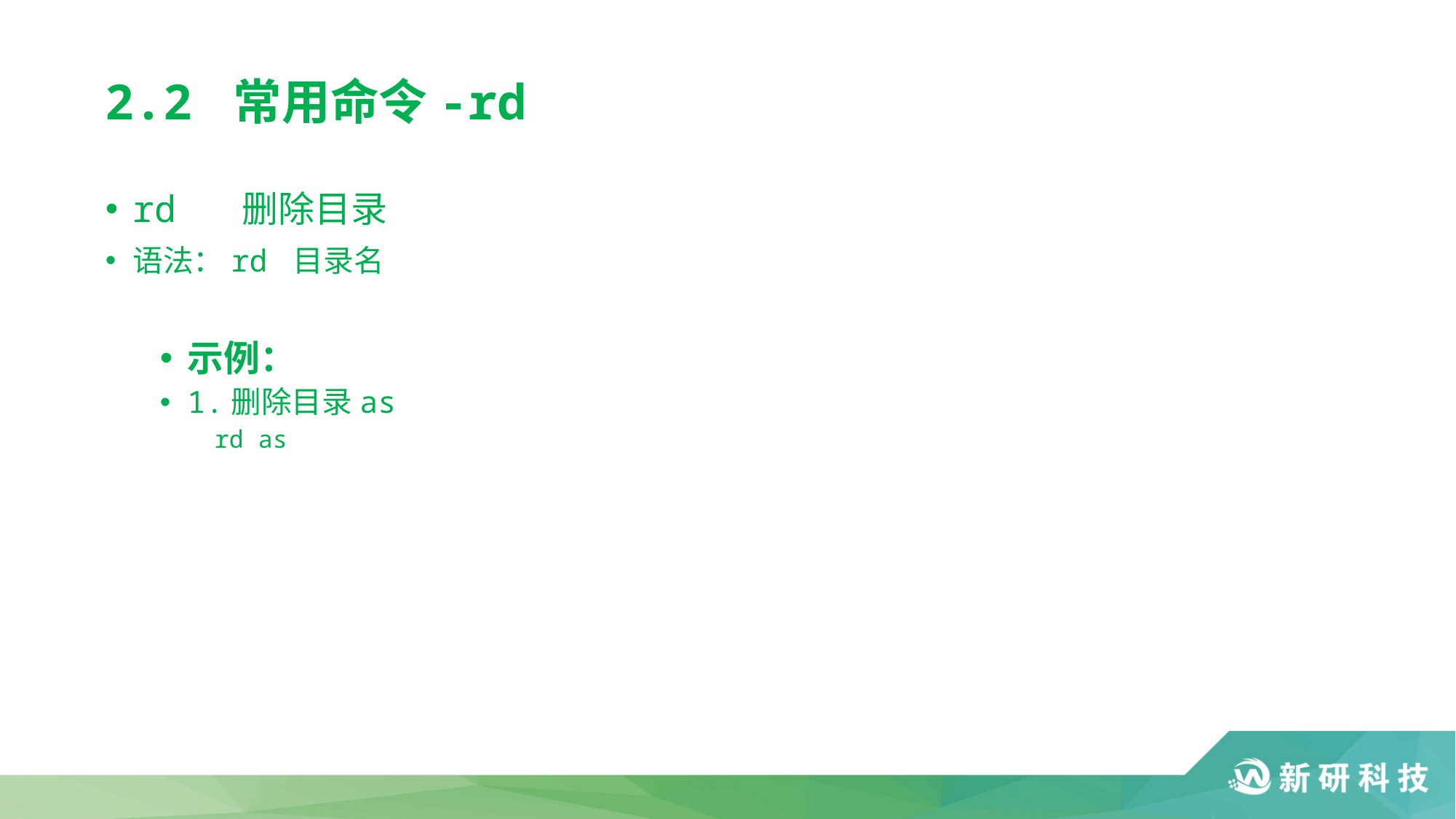

# 2.2 常用命令-rd
rd	删除目录
语法：rd 目录名

示例：
1.删除目录as
rd as